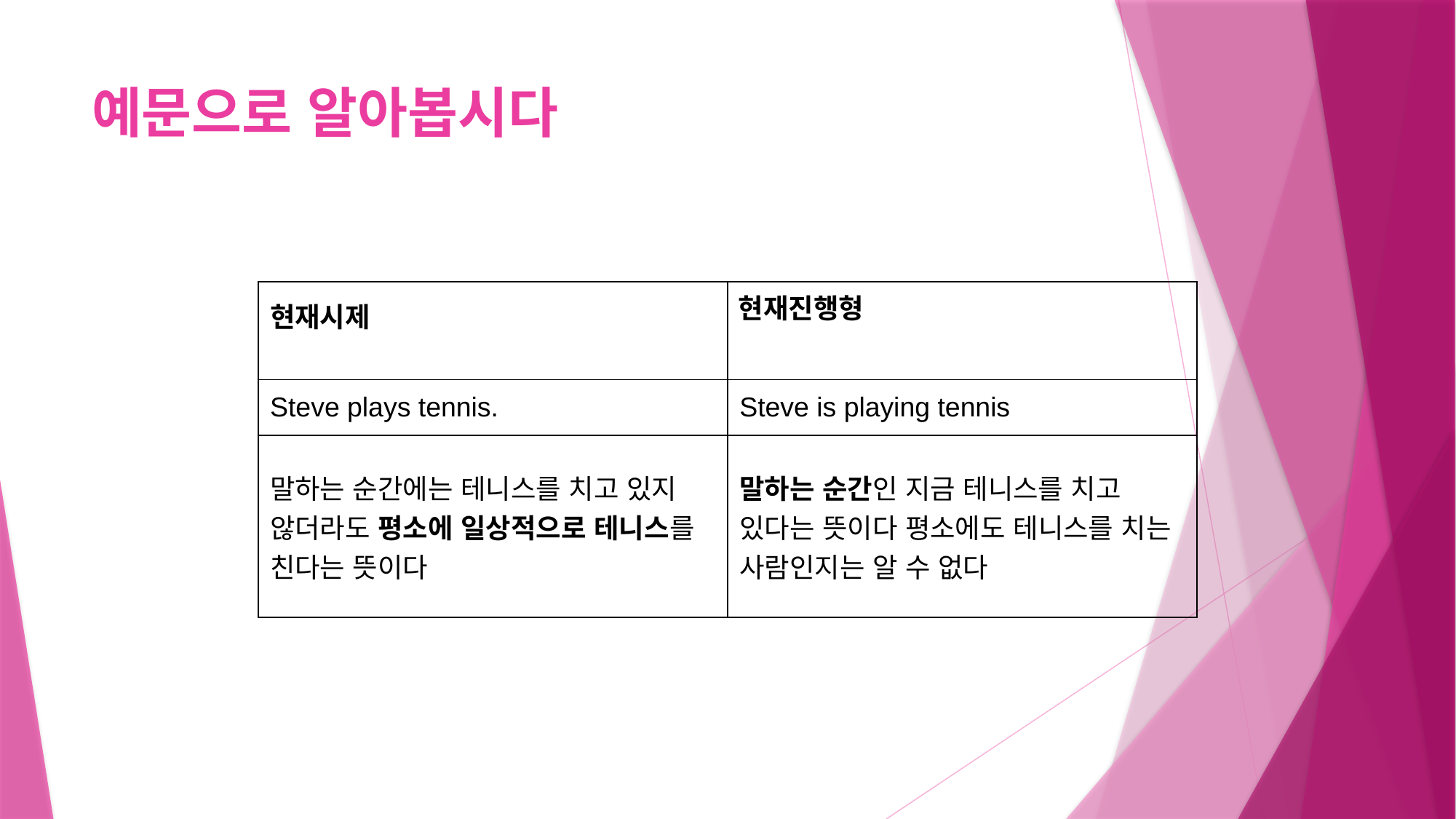

# 예문으로 알아봅시다
| 현재시제 | 현재진행형 |
| --- | --- |
| Steve plays tennis. | Steve is playing tennis |
| 말하는 순간에는 테니스를 치고 있지 않더라도 평소에 일상적으로 테니스를 친다는 뜻이다 | 말하는 순간인 지금 테니스를 치고 있다는 뜻이다 평소에도 테니스를 치는 사람인지는 알 수 없다 |